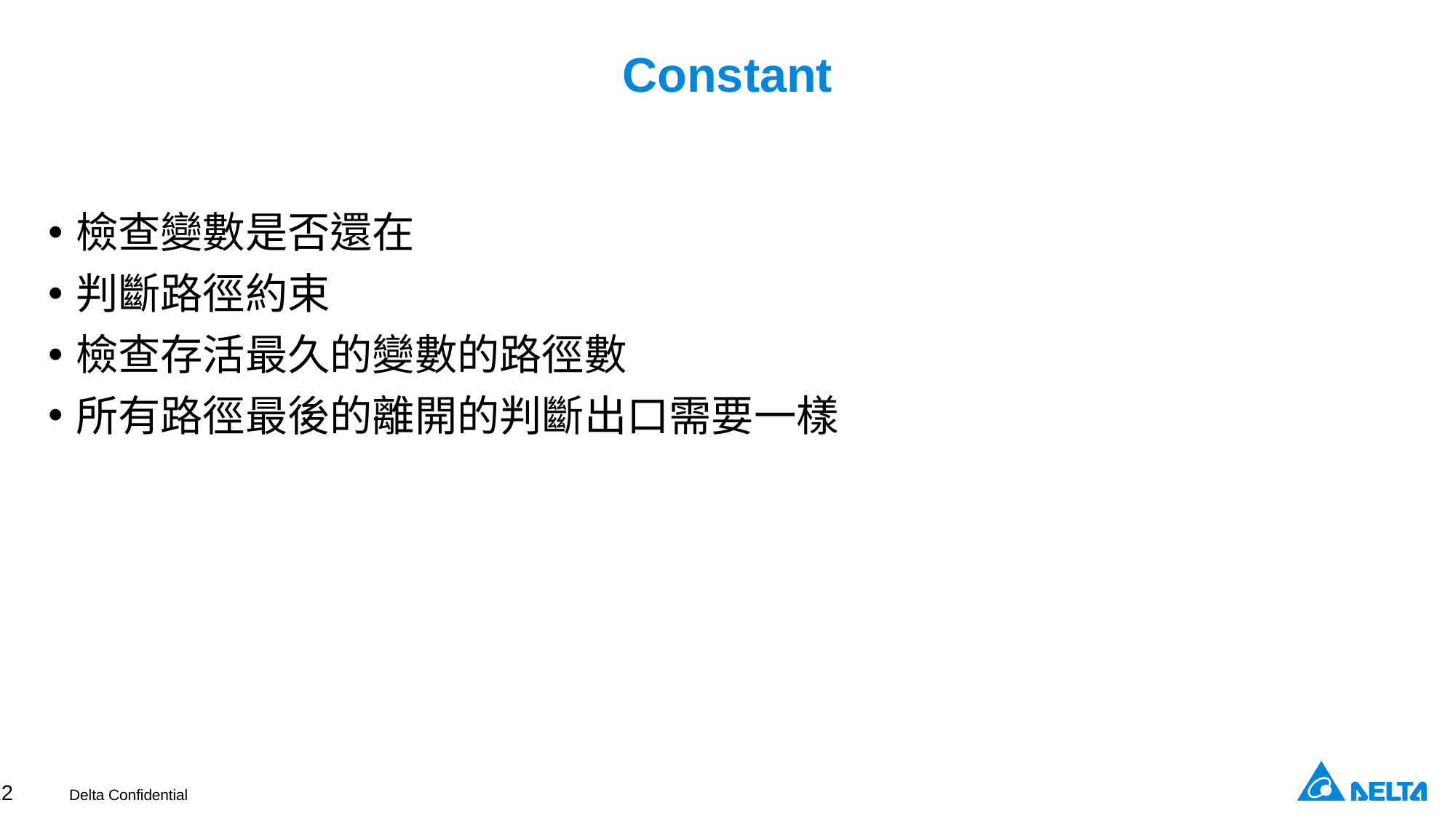

# Constant

檢查變數是否還在
判斷路徑約束
檢查存活最久的變數的路徑數
所有路徑最後的離開的判斷出口需要一樣